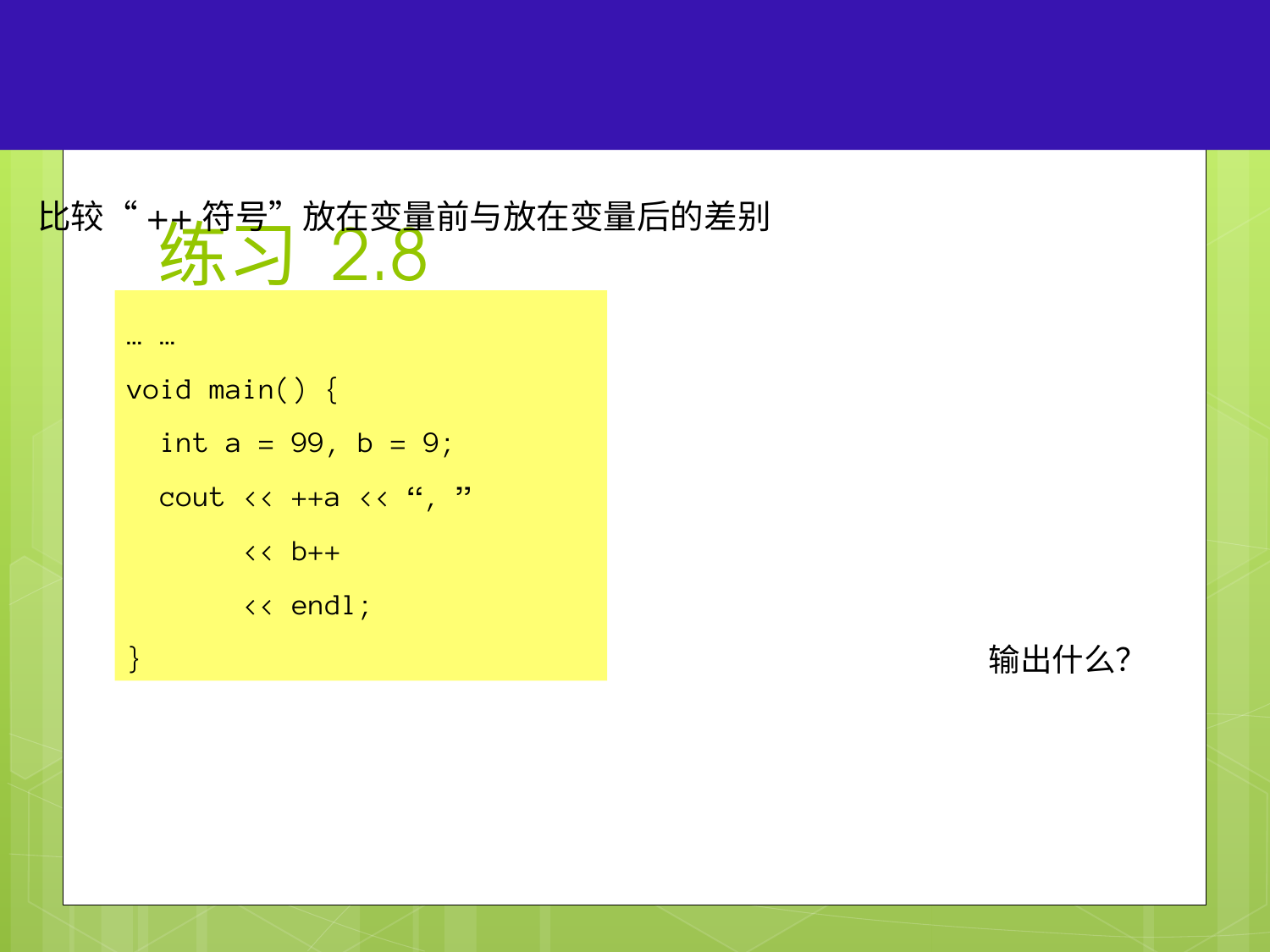

55
# 练习 2.8
比较“++符号”放在变量前与放在变量后的差别
… …
void main() {
  int a = 99, b = 9;
  cout << ++a << “, ”
       << b++
       << endl;
}
输出什么？